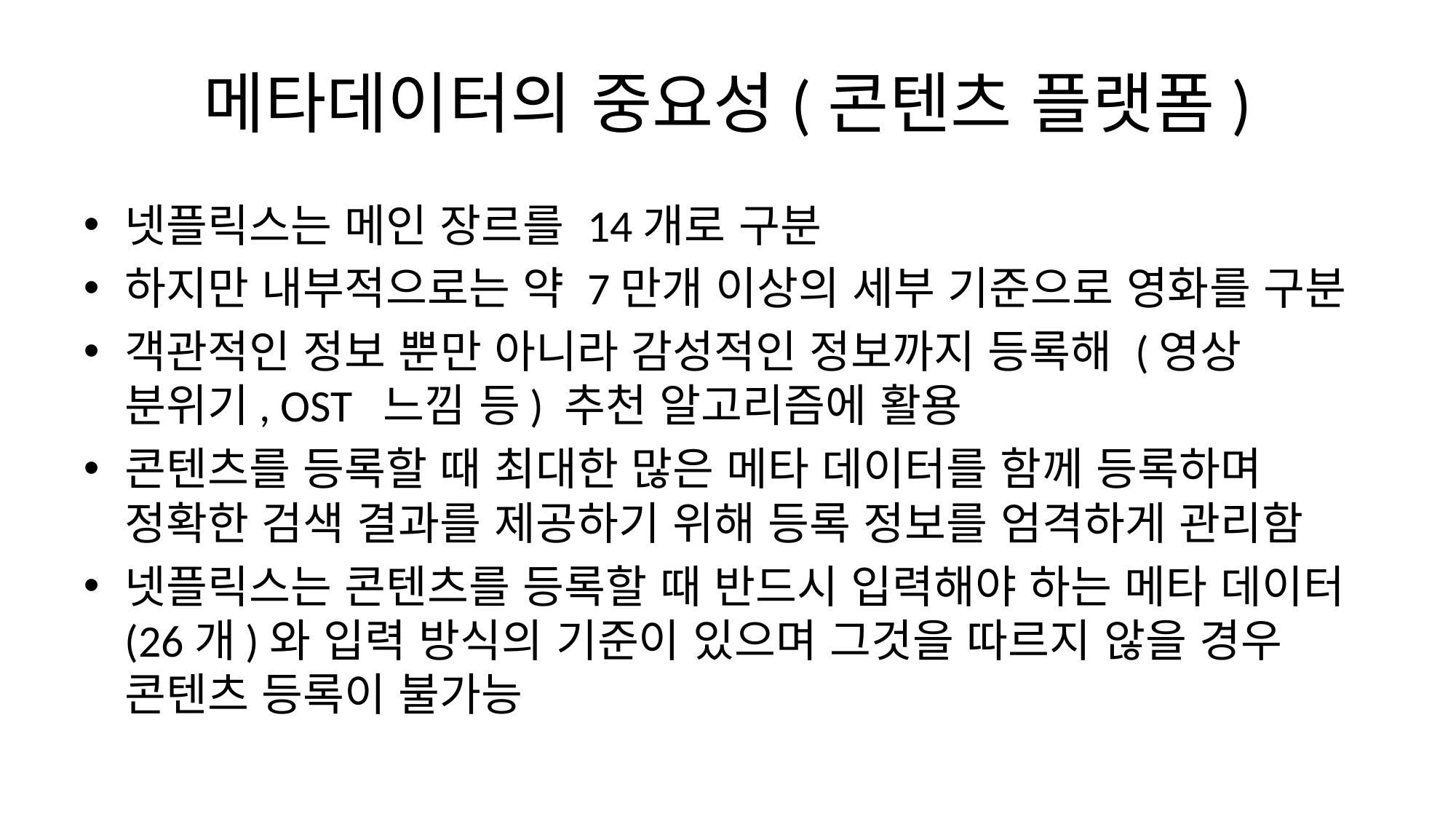

# 메타데이터의 중요성(콘텐츠 플랫폼)
넷플릭스는 메인 장르를 14개로 구분
하지만 내부적으로는 약 7만개 이상의 세부 기준으로 영화를 구분
객관적인 정보 뿐만 아니라 감성적인 정보까지 등록해 (영상 분위기, OST  느낌 등) 추천 알고리즘에 활용
콘텐츠를 등록할 때 최대한 많은 메타 데이터를 함께 등록하며 정확한 검색 결과를 제공하기 위해 등록 정보를 엄격하게 관리함
넷플릭스는 콘텐츠를 등록할 때 반드시 입력해야 하는 메타 데이터(26개)와 입력 방식의 기준이 있으며 그것을 따르지 않을 경우 콘텐츠 등록이 불가능